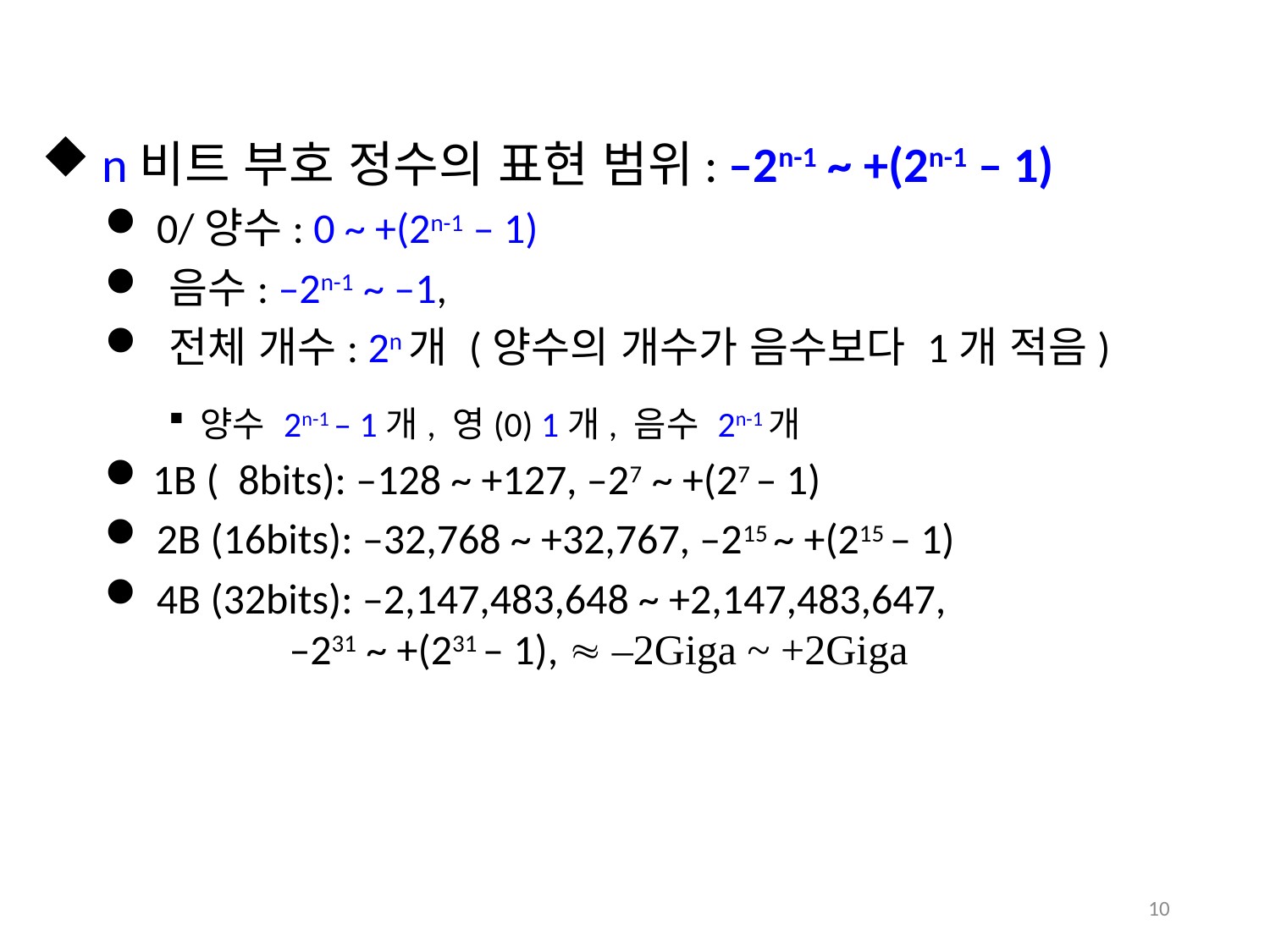

n비트 부호 정수의 표현 범위: –2n-1 ~ +(2n-1 – 1)
 0/양수: 0 ~ +(2n-1 – 1)
 음수: –2n-1 ~ –1,
 전체 개수: 2n개 (양수의 개수가 음수보다 1개 적음)
양수 2n-1 – 1개, 영(0) 1개, 음수 2n-1개
 1B (  8bits): –128 ~ +127, –27 ~ +(27 – 1)
 2B (16bits): –32,768 ~ +32,767, –215 ~ +(215 – 1)
 4B (32bits): –2,147,483,648 ~ +2,147,483,647,
                –231 ~ +(231 – 1), ≈ –2Giga ~ +2Giga
10